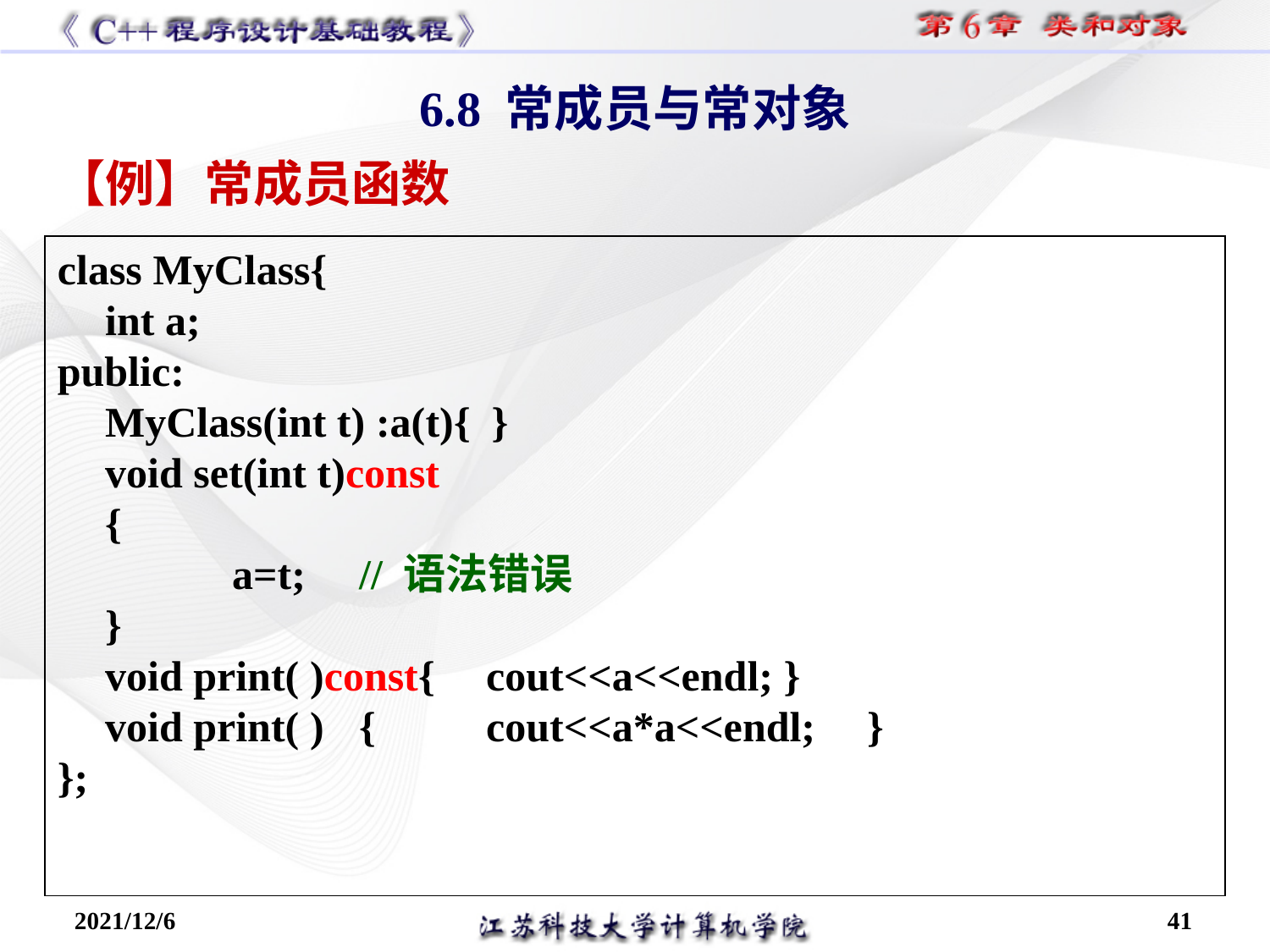

6.8 常成员与常对象
【例】常成员函数
class MyClass{
	int a;
public:
	MyClass(int t) :a(t){  }
	void set(int t)const
	{
		a=t; 	// 语法错误
	}
	void print( )const{	cout<<a<<endl; }
	void print( )	{	cout<<a*a<<endl;	}
};